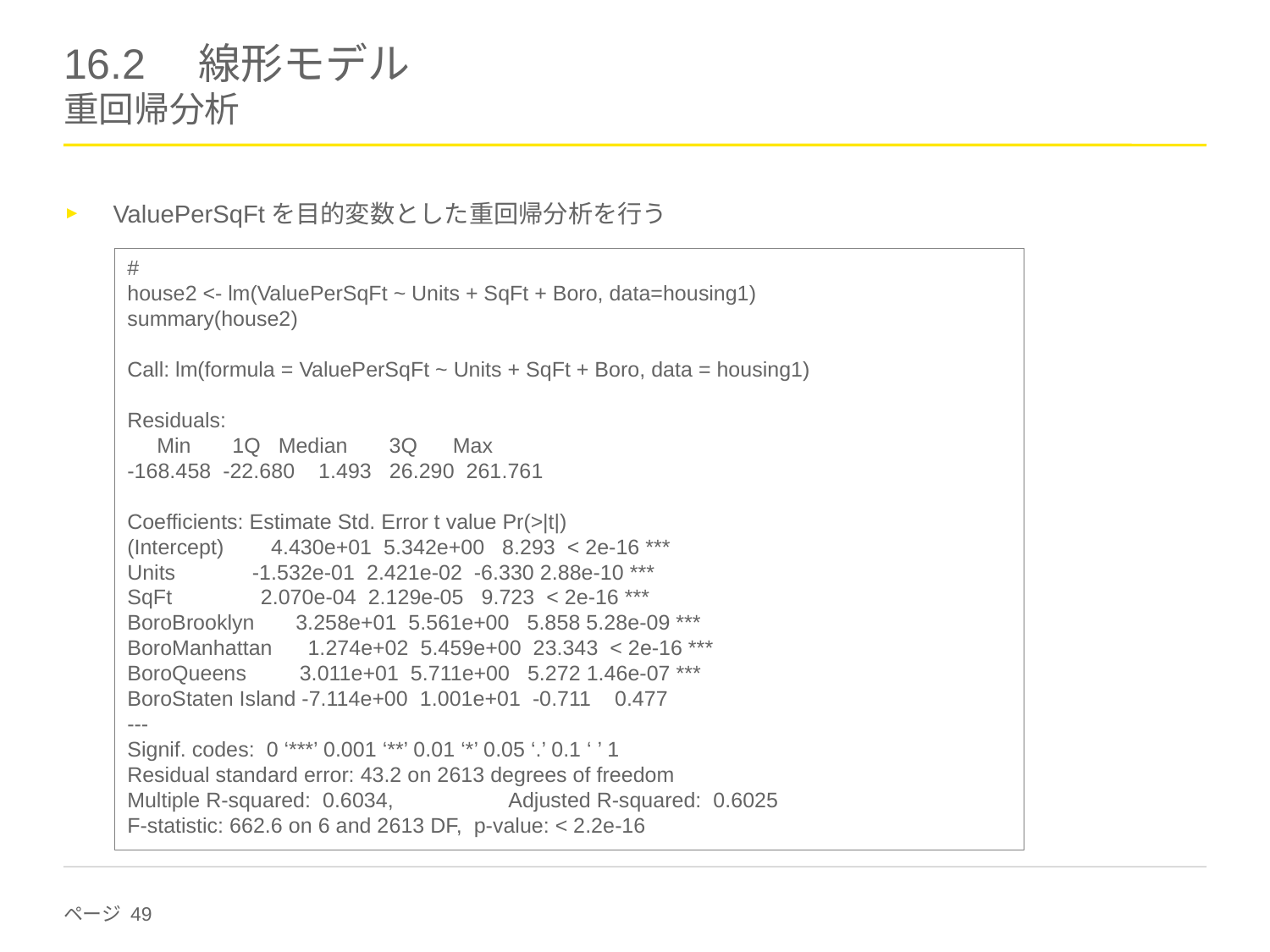

# 16.2　線形モデル 重回帰分析
ValuePerSqFtを目的変数とした重回帰分析を行う
#
house2 <- lm(ValuePerSqFt ~ Units + SqFt + Boro, data=housing1)
summary(house2)

Call: lm(formula = ValuePerSqFt ~ Units + SqFt + Boro, data = housing1)

Residuals:
     Min       1Q   Median       3Q      Max
-168.458  -22.680    1.493   26.290  261.761

Coefficients: Estimate Std. Error t value Pr(>|t|)
(Intercept)        4.430e+01  5.342e+00   8.293  < 2e-16 ***
Units             -1.532e-01  2.421e-02  -6.330 2.88e-10 ***
SqFt               2.070e-04  2.129e-05   9.723  < 2e-16 ***
BoroBrooklyn       3.258e+01  5.561e+00   5.858 5.28e-09 ***
BoroManhattan      1.274e+02  5.459e+00  23.343  < 2e-16 ***
BoroQueens         3.011e+01  5.711e+00   5.272 1.46e-07 ***
BoroStaten Island -7.114e+00  1.001e+01  -0.711    0.477
---
Signif. codes:  0 ‘***’ 0.001 ‘**’ 0.01 ‘*’ 0.05 ‘.’ 0.1 ‘ ’ 1
Residual standard error: 43.2 on 2613 degrees of freedom
Multiple R-squared:  0.6034,	Adjusted R-squared:  0.6025
F-statistic: 662.6 on 6 and 2613 DF,  p-value: < 2.2e-16